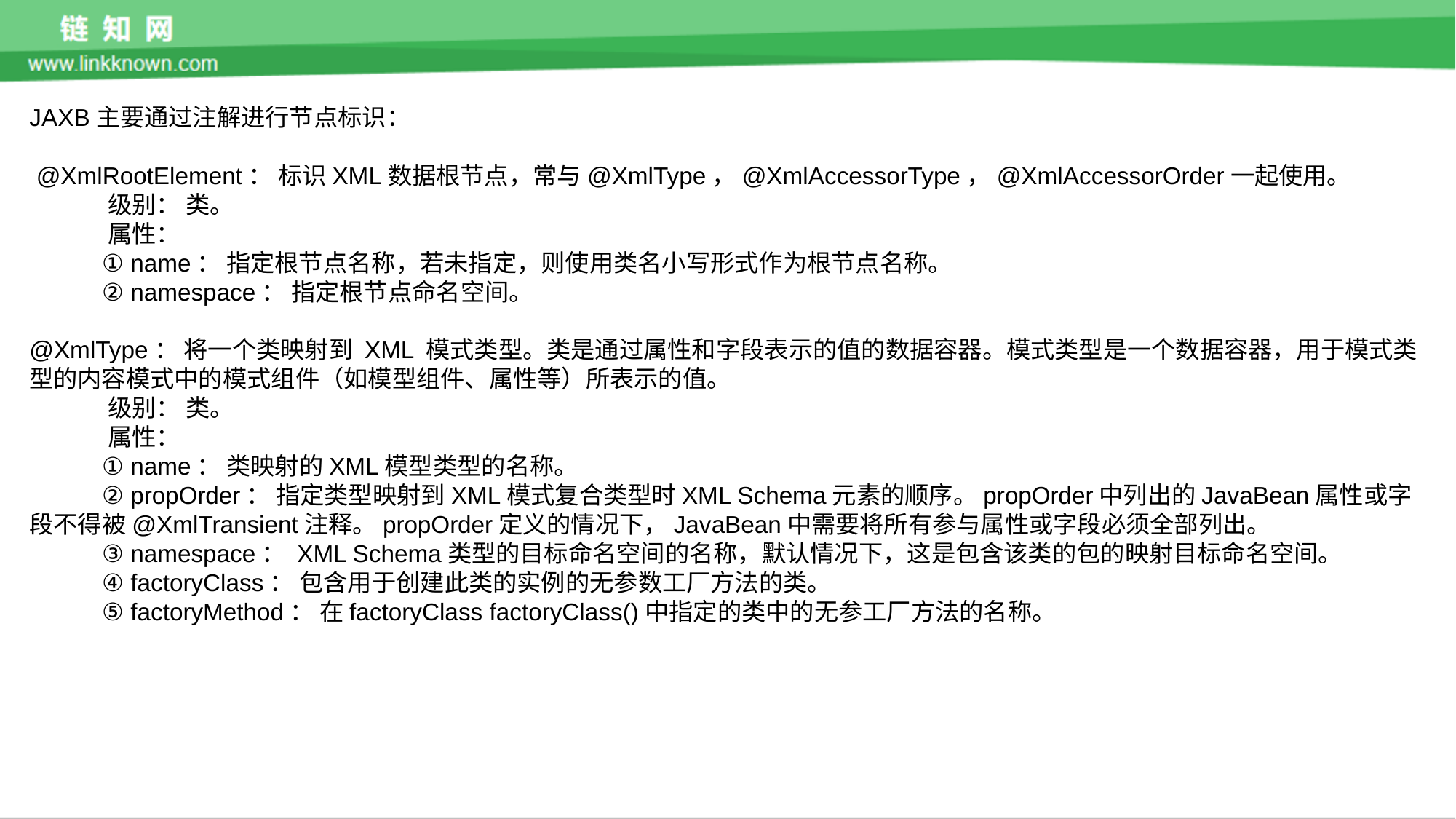

JAXB主要通过注解进行节点标识：

 @XmlRootElement： 标识XML数据根节点，常与@XmlType，@XmlAccessorType，@XmlAccessorOrder一起使用。
   级别： 类。
   属性：
   ① name： 指定根节点名称，若未指定，则使用类名小写形式作为根节点名称。
   ② namespace： 指定根节点命名空间。

@XmlType： 将一个类映射到 XML 模式类型。类是通过属性和字段表示的值的数据容器。模式类型是一个数据容器，用于模式类型的内容模式中的模式组件（如模型组件、属性等）所表示的值。
   级别： 类。
   属性：
   ① name： 类映射的XML模型类型的名称。
   ② propOrder： 指定类型映射到XML模式复合类型时XML Schema元素的顺序。propOrder中列出的JavaBean属性或字段不得被@XmlTransient注释。propOrder定义的情况下，JavaBean中需要将所有参与属性或字段必须全部列出。
   ③ namespace： XML Schema类型的目标命名空间的名称，默认情况下，这是包含该类的包的映射目标命名空间。
   ④ factoryClass： 包含用于创建此类的实例的无参数工厂方法的类。
   ⑤ factoryMethod： 在factoryClass factoryClass()中指定的类中的无参工厂方法的名称。